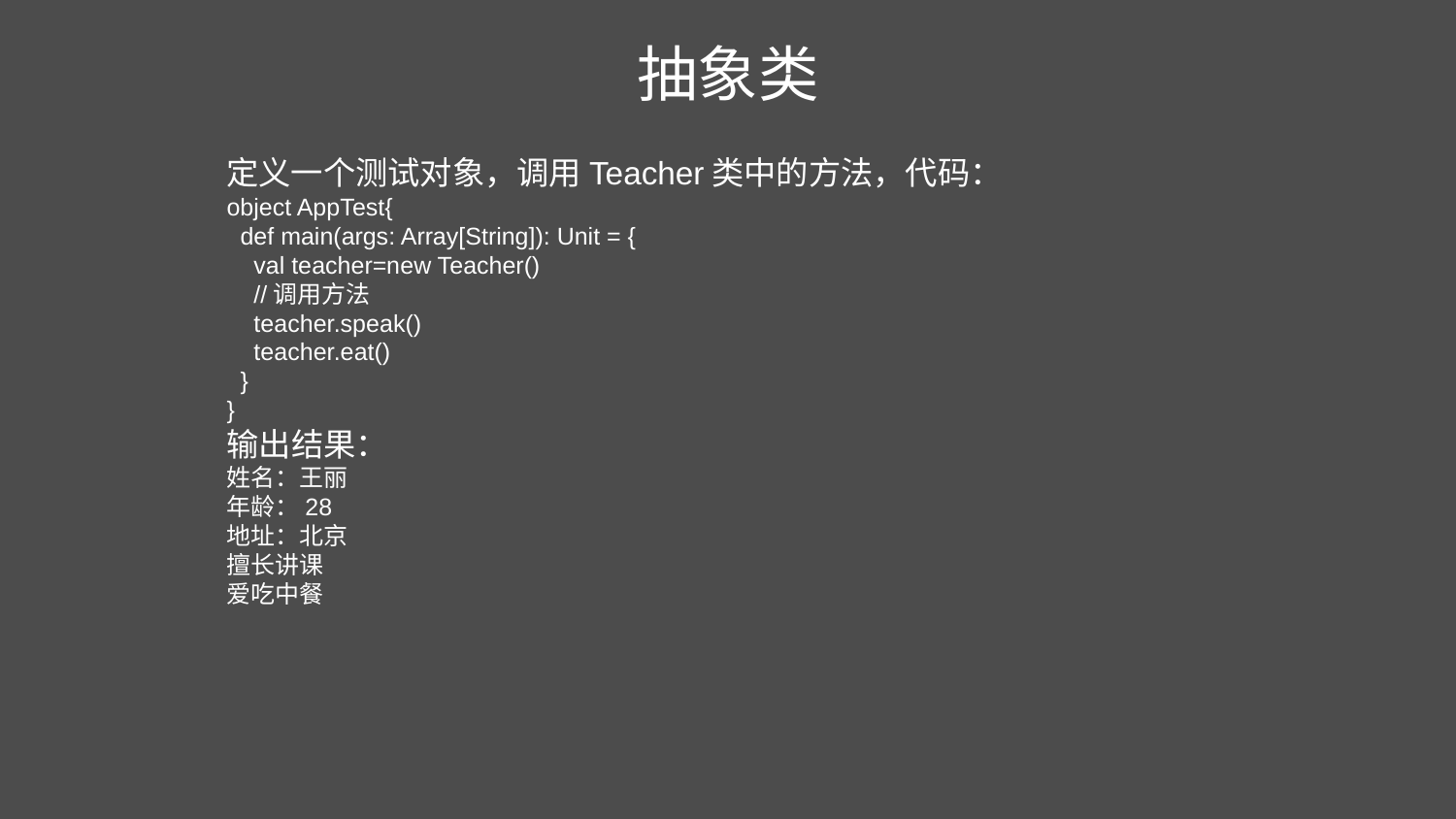

抽象类

定义一个测试对象，调用Teacher类中的方法，代码：
object AppTest{
  def main(args: Array[String]): Unit = {
    val teacher=new Teacher()
    //调用方法
    teacher.speak()
    teacher.eat()
  }
}
输出结果：
姓名：王丽
年龄：28
地址：北京
擅长讲课
爱吃中餐